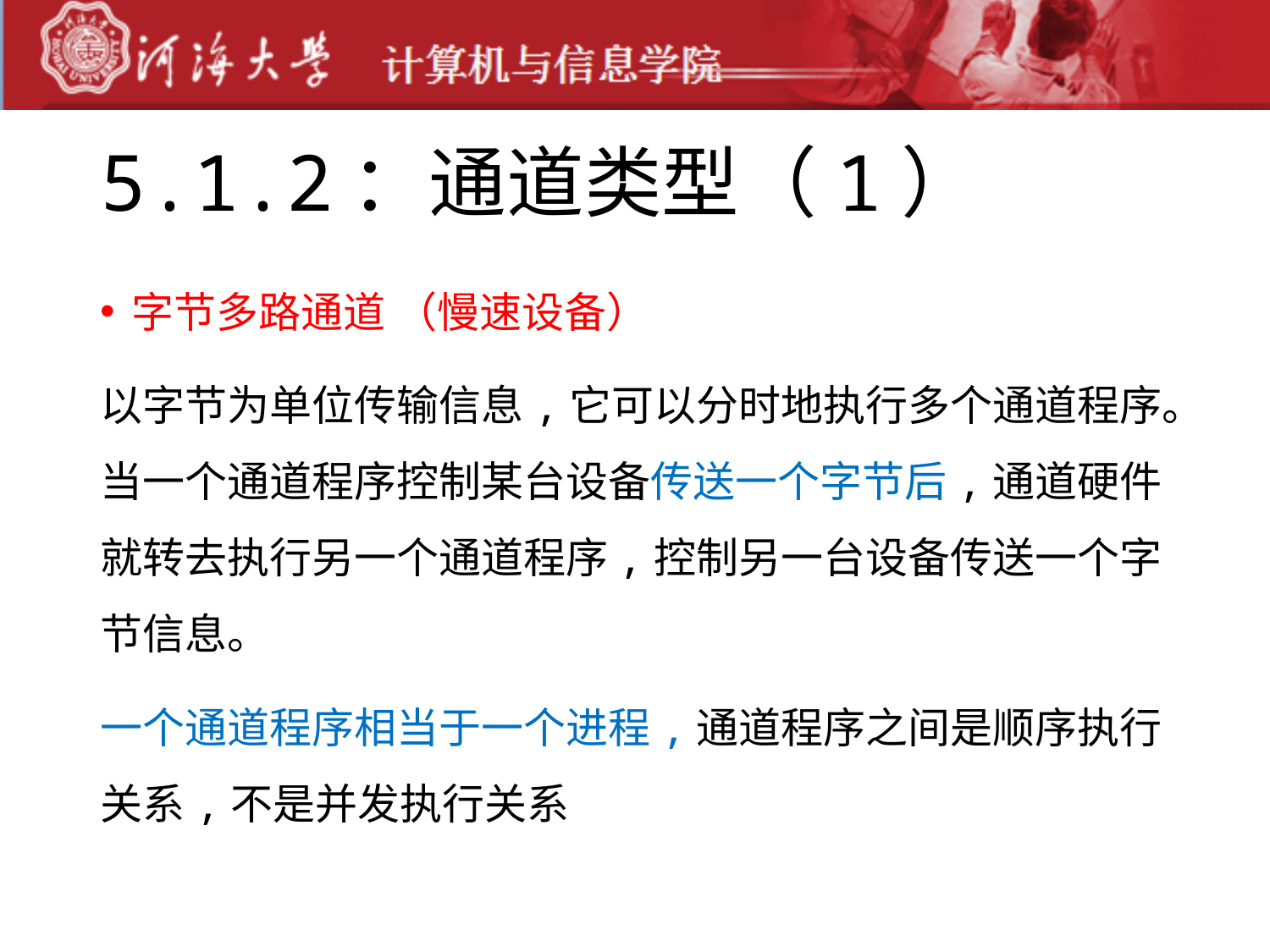

# 5.1.2：通道类型（1）
字节多路通道 （慢速设备）
以字节为单位传输信息,它可以分时地执行多个通道程序。当一个通道程序控制某台设备传送一个字节后,通道硬件就转去执行另一个通道程序,控制另一台设备传送一个字节信息。
一个通道程序相当于一个进程,通道程序之间是顺序执行关系,不是并发执行关系